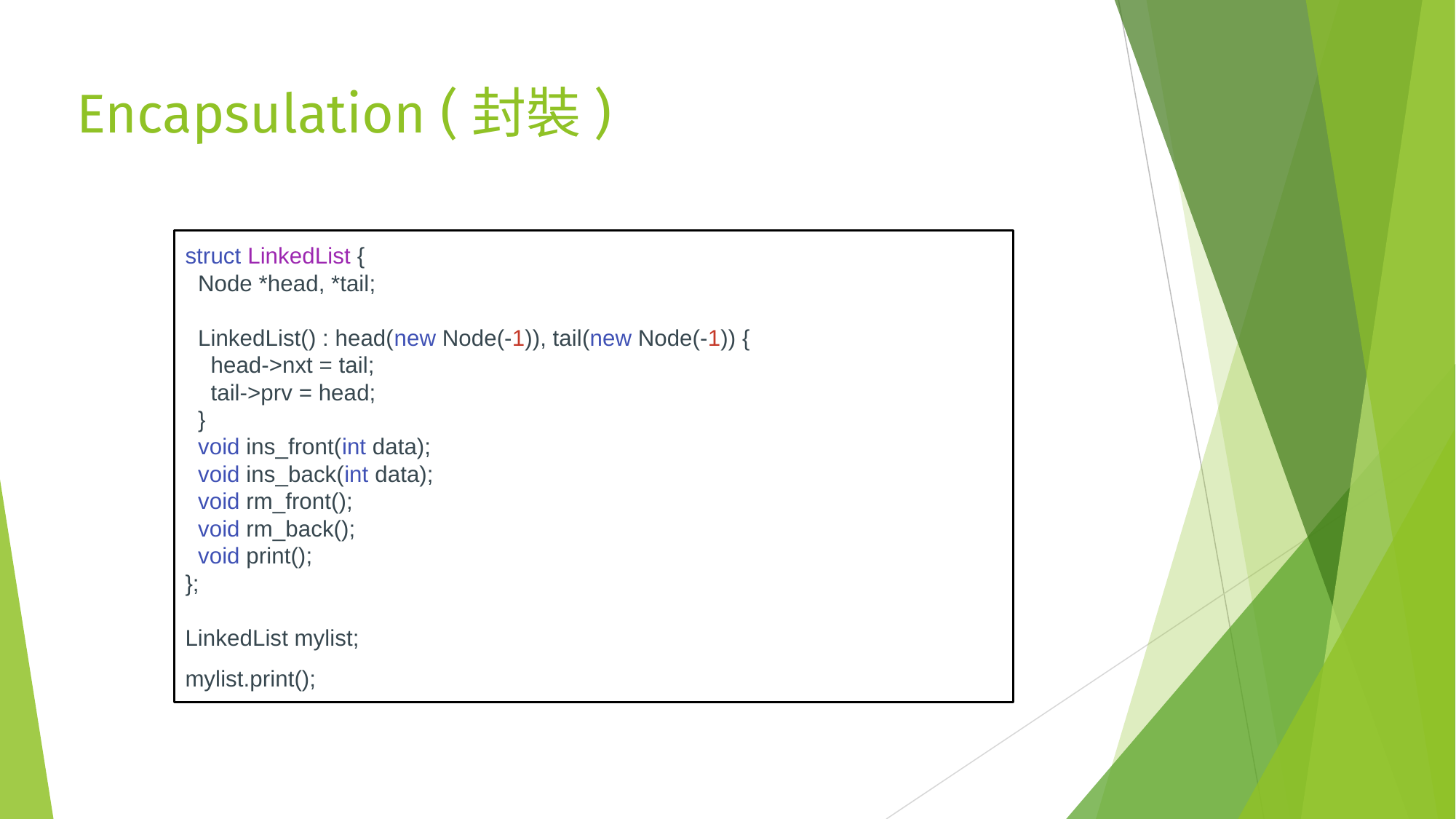

# Encapsulation (封裝)
struct LinkedList {
  Node *head, *tail;

  LinkedList() : head(new Node(-1)), tail(new Node(-1)) {
    head->nxt = tail;
    tail->prv = head;
  }
  void ins_front(int data);
  void ins_back(int data);
  void rm_front();
  void rm_back();
  void print();
};

LinkedList mylist;
mylist.print();